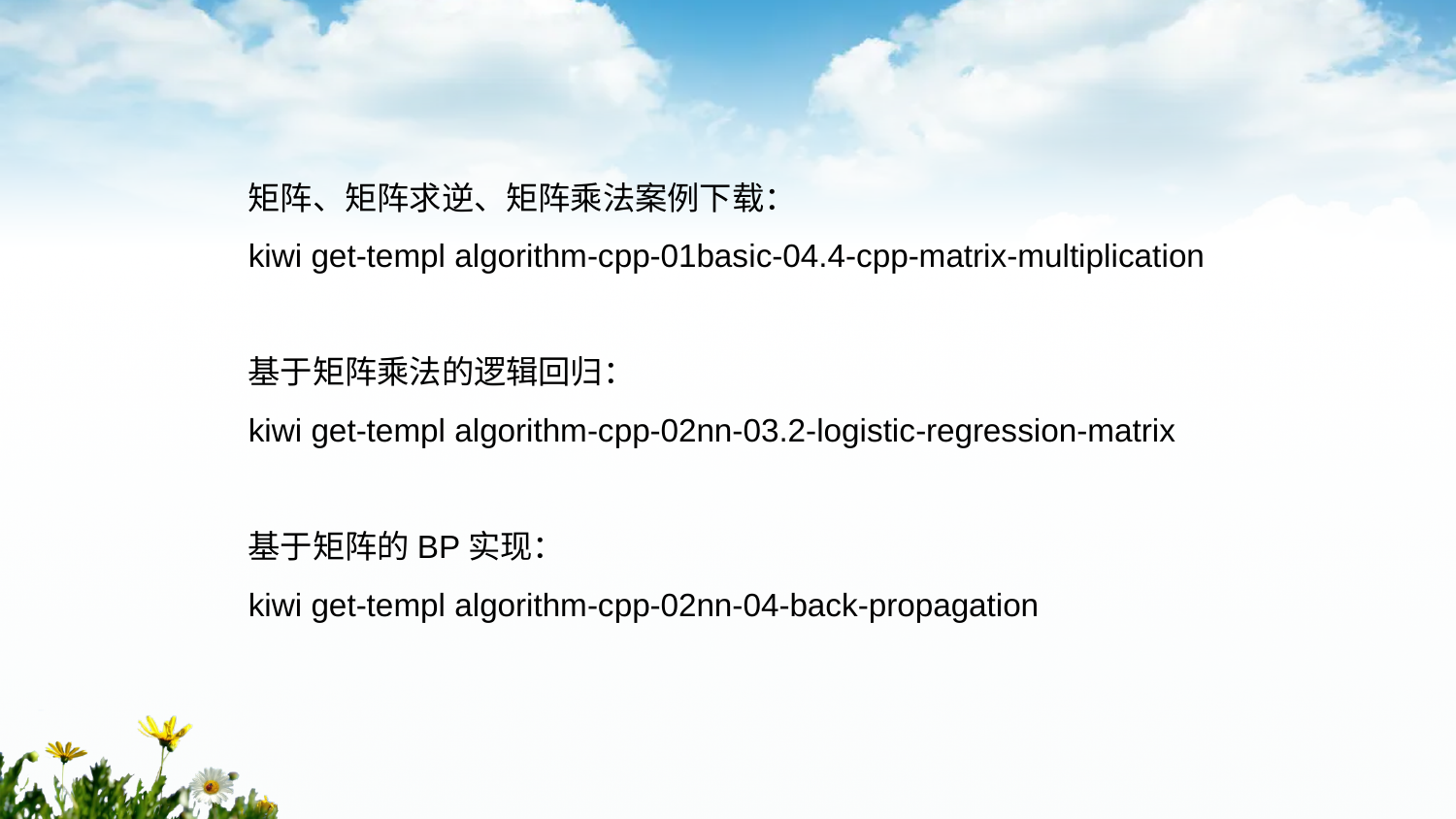

矩阵、矩阵求逆、矩阵乘法案例下载：
kiwi get-templ algorithm-cpp-01basic-04.4-cpp-matrix-multiplication

基于矩阵乘法的逻辑回归：
kiwi get-templ algorithm-cpp-02nn-03.2-logistic-regression-matrix

基于矩阵的BP实现：
kiwi get-templ algorithm-cpp-02nn-04-back-propagation